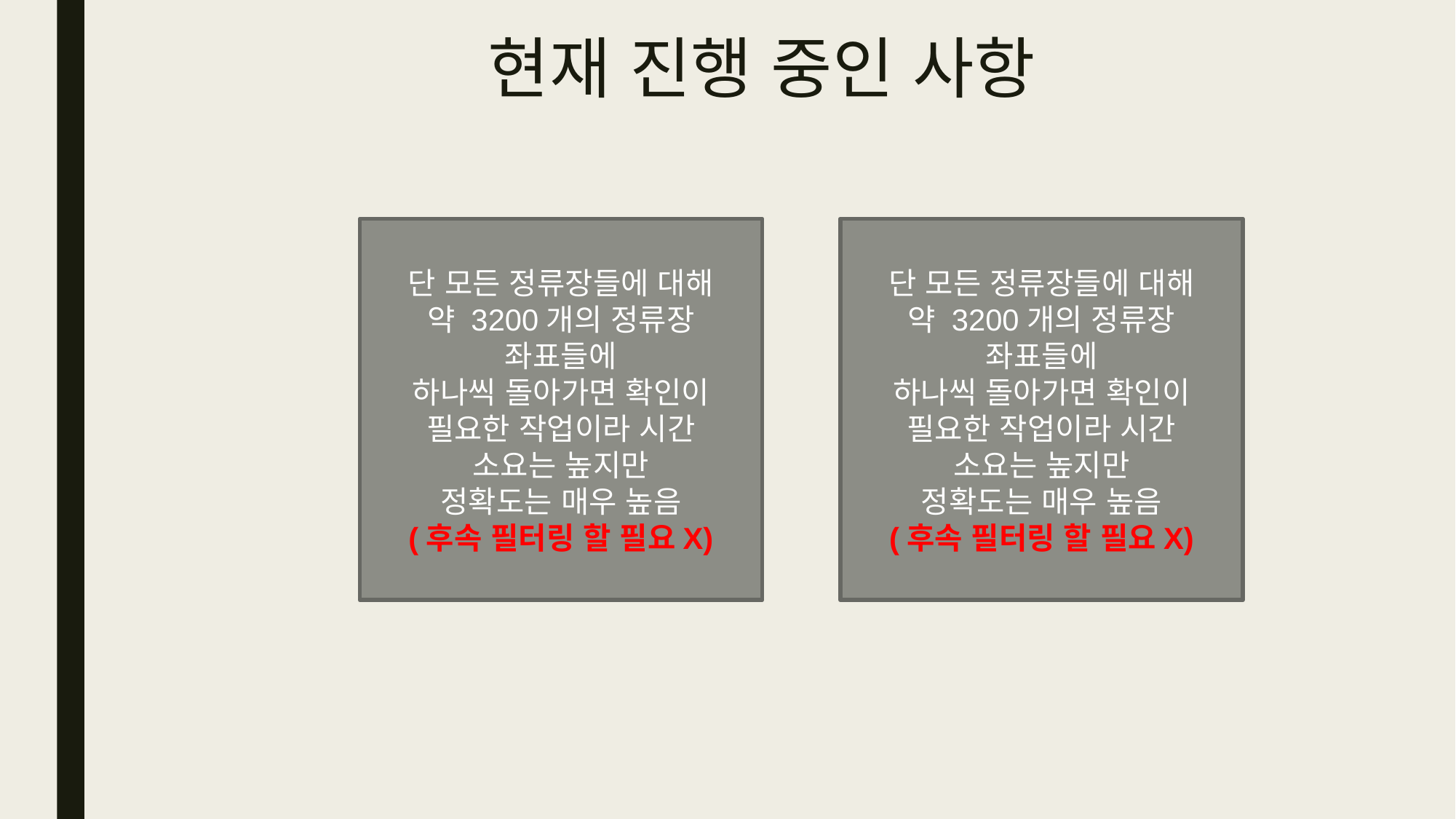

# 현재 진행 중인 사항
단 모든 정류장들에 대해
약 3200개의 정류장 좌표들에
하나씩 돌아가면 확인이
필요한 작업이라 시간
소요는 높지만
정확도는 매우 높음
(후속 필터링 할 필요X)
단 모든 정류장들에 대해
약 3200개의 정류장 좌표들에
하나씩 돌아가면 확인이
필요한 작업이라 시간
소요는 높지만
정확도는 매우 높음
(후속 필터링 할 필요X)